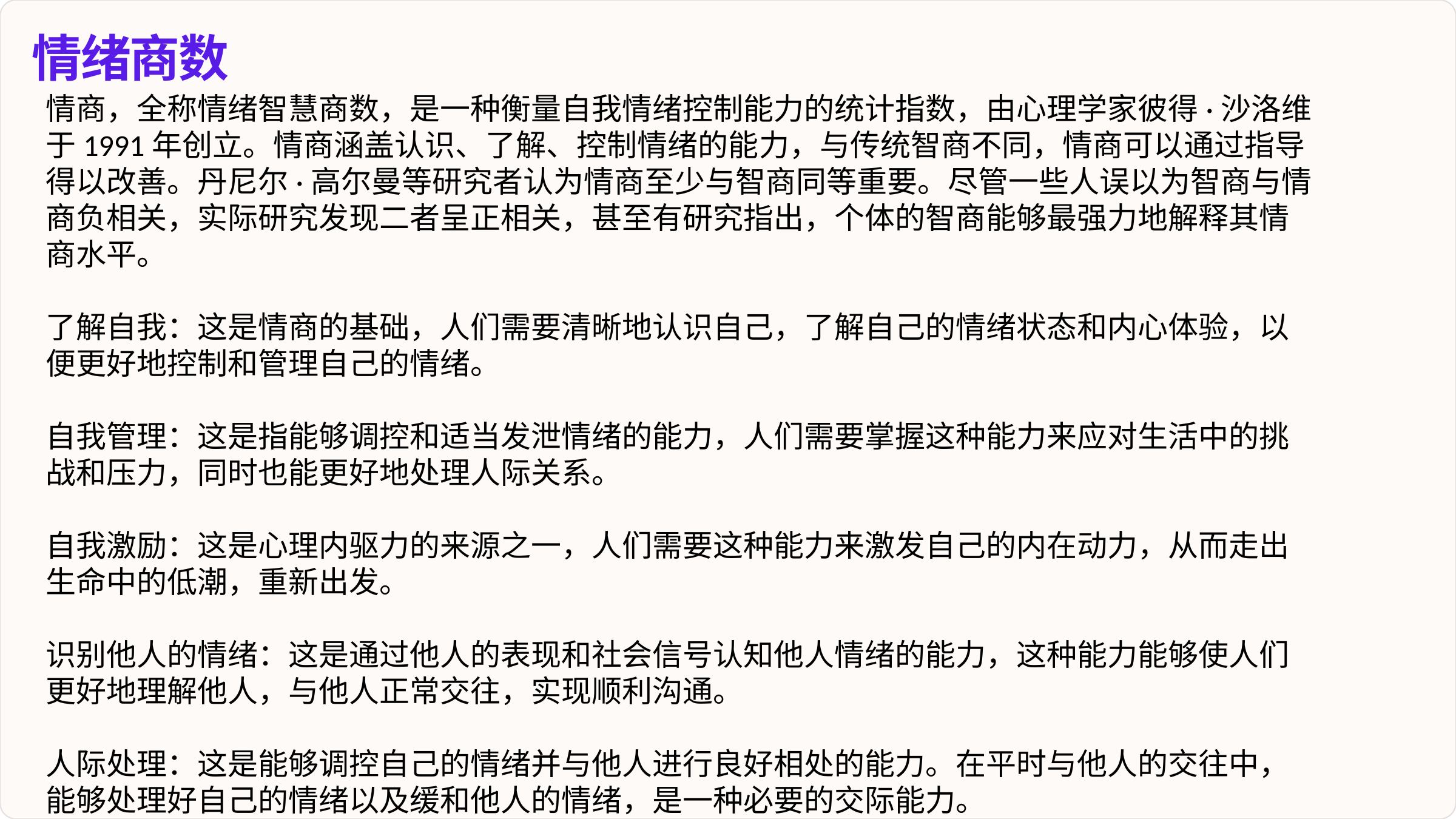

情绪商数
情商，全称情绪智慧商数，是一种衡量自我情绪控制能力的统计指数，由心理学家彼得·沙洛维于1991年创立。情商涵盖认识、了解、控制情绪的能力，与传统智商不同，情商可以通过指导得以改善。丹尼尔·高尔曼等研究者认为情商至少与智商同等重要。尽管一些人误以为智商与情商负相关，实际研究发现二者呈正相关，甚至有研究指出，个体的智商能够最强力地解释其情商水平。

了解自我：这是情商的基础，人们需要清晰地认识自己，了解自己的情绪状态和内心体验，以便更好地控制和管理自己的情绪。
自我管理：这是指能够调控和适当发泄情绪的能力，人们需要掌握这种能力来应对生活中的挑战和压力，同时也能更好地处理人际关系。
自我激励：这是心理内驱力的来源之一，人们需要这种能力来激发自己的内在动力，从而走出生命中的低潮，重新出发。
识别他人的情绪：这是通过他人的表现和社会信号认知他人情绪的能力，这种能力能够使人们更好地理解他人，与他人正常交往，实现顺利沟通。
人际处理：这是能够调控自己的情绪并与他人进行良好相处的能力。在平时与他人的交往中，能够处理好自己的情绪以及缓和他人的情绪，是一种必要的交际能力。